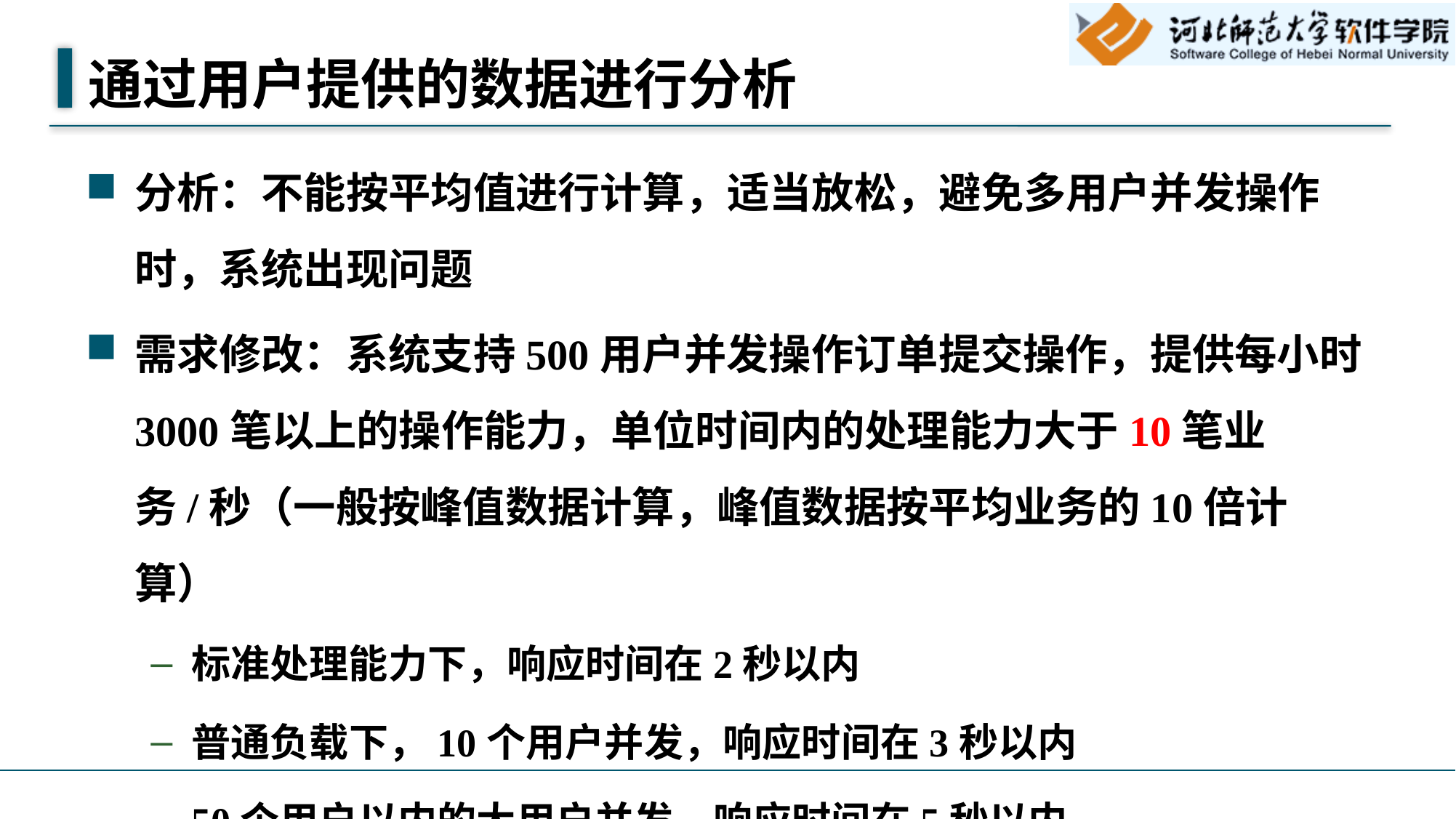

# 通过用户提供的数据进行分析
分析：不能按平均值进行计算，适当放松，避免多用户并发操作时，系统出现问题
需求修改：系统支持500用户并发操作订单提交操作，提供每小时3000笔以上的操作能力，单位时间内的处理能力大于10笔业务/秒（一般按峰值数据计算，峰值数据按平均业务的10倍计算）
标准处理能力下，响应时间在2秒以内
普通负载下，10个用户并发，响应时间在3秒以内
50个用户以内的大用户并发，响应时间在5秒以内